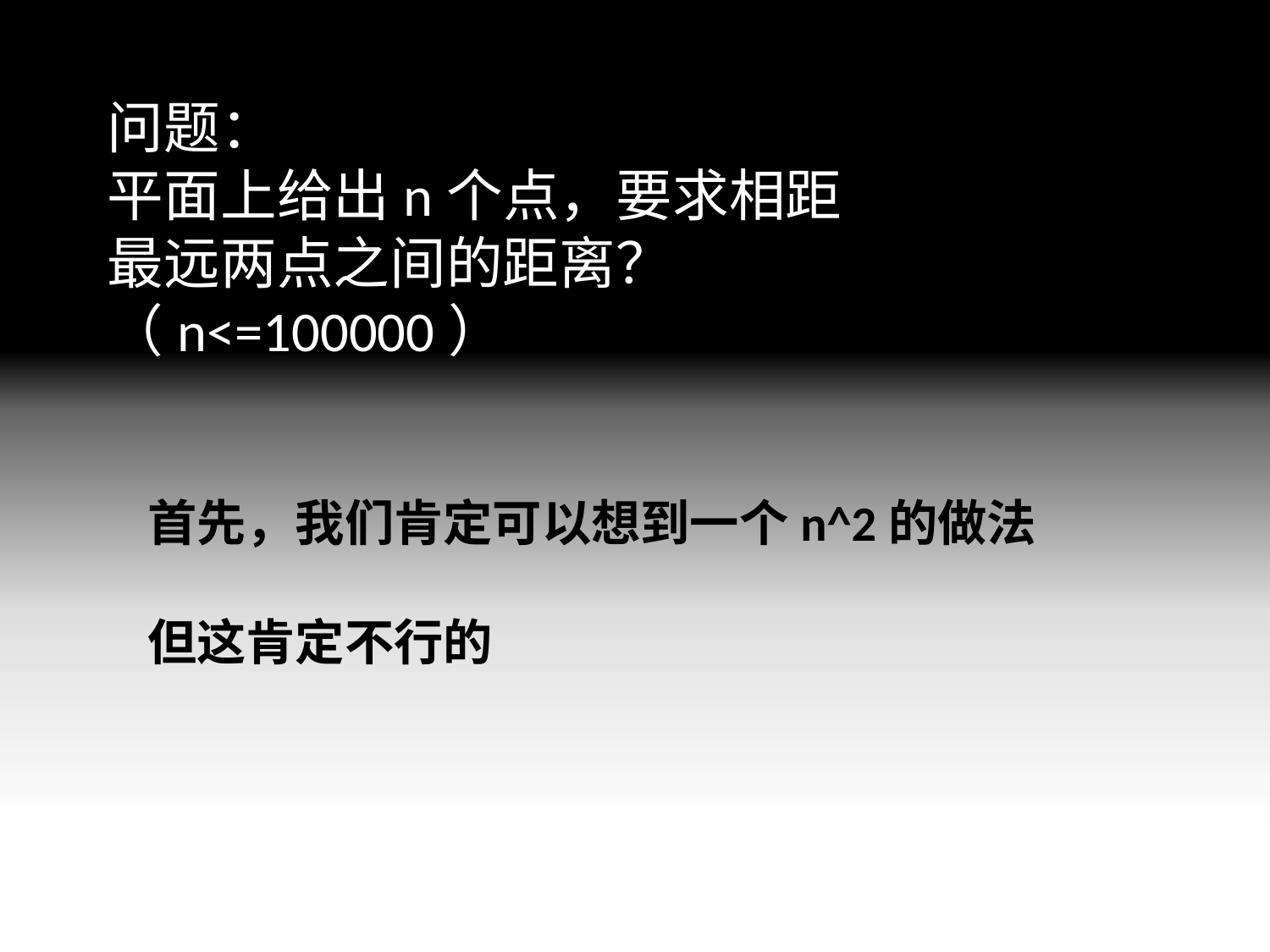

问题：
平面上给出n个点，要求相距最远两点之间的距离？（n<=100000）
首先，我们肯定可以想到一个n^2的做法

但这肯定不行的